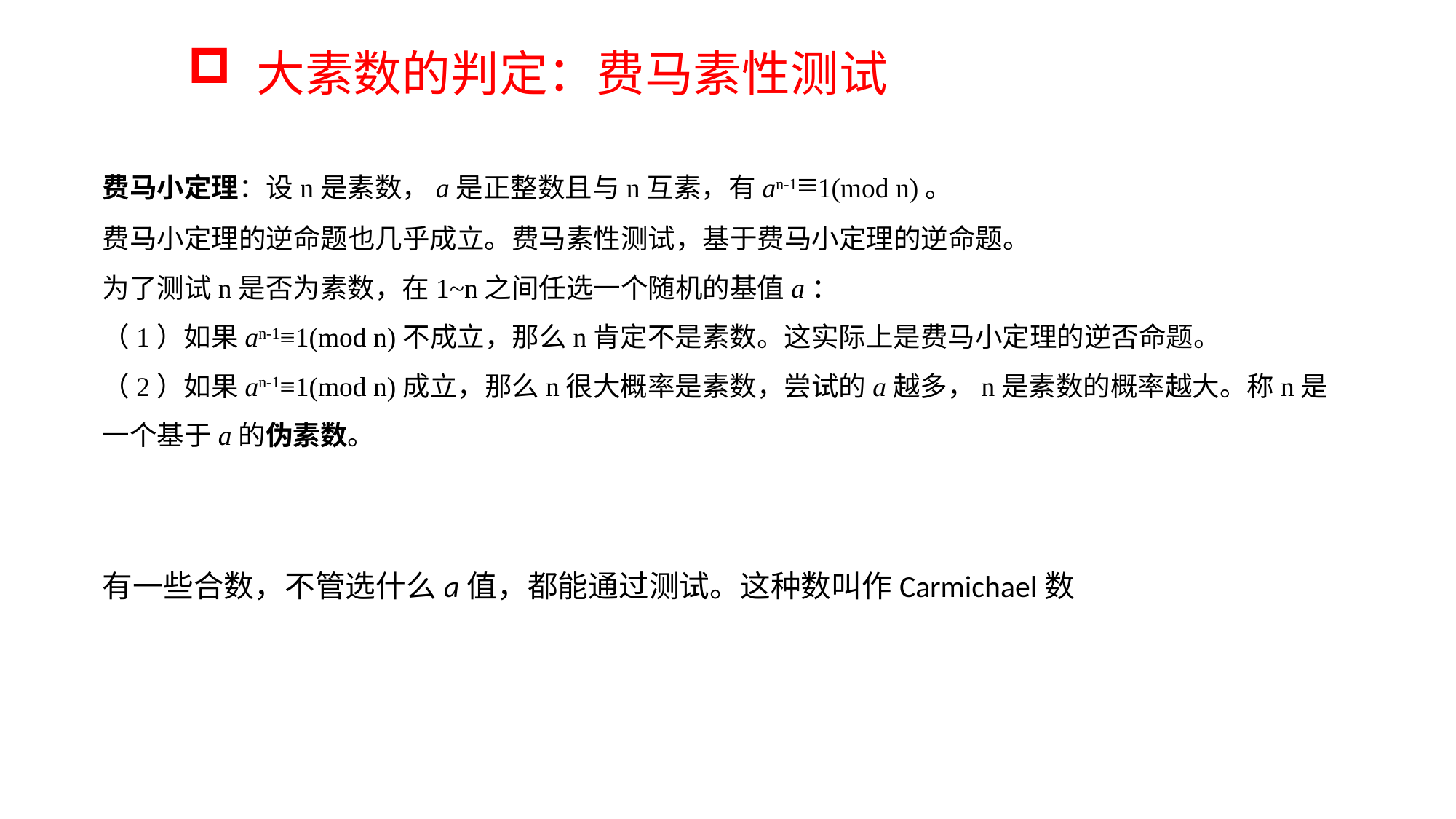

大素数的判定：费马素性测试
费马小定理：设n是素数，a是正整数且与n互素，有an-1≡1(mod n)。
费马小定理的逆命题也几乎成立。费马素性测试，基于费马小定理的逆命题。
为了测试n是否为素数，在1~n之间任选一个随机的基值a：
（1）如果an-1≡1(mod n)不成立，那么n肯定不是素数。这实际上是费马小定理的逆否命题。
（2）如果an-1≡1(mod n)成立，那么n很大概率是素数，尝试的a越多，n是素数的概率越大。称n是一个基于a的伪素数。

有一些合数，不管选什么a值，都能通过测试。这种数叫作Carmichael数